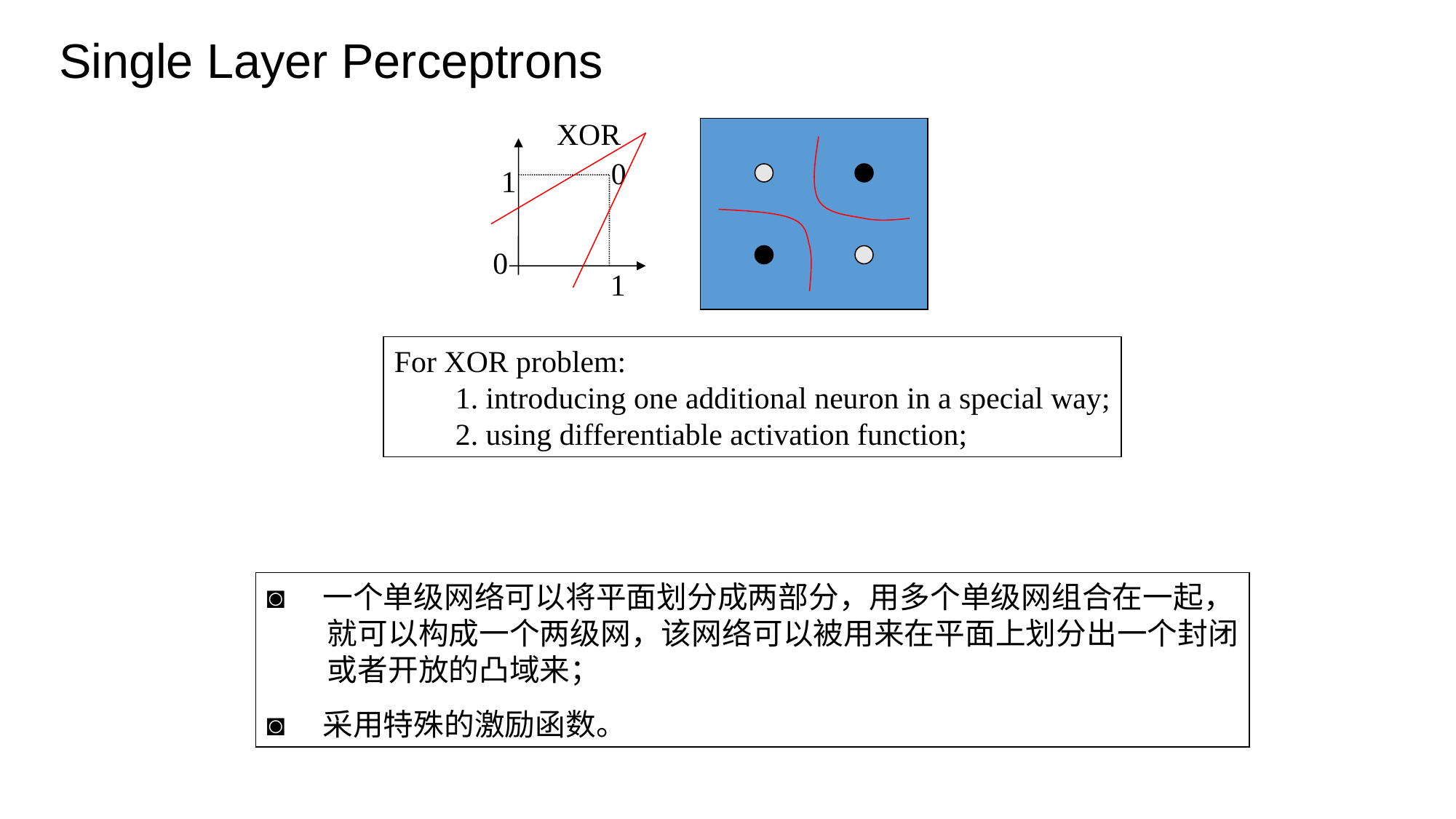

Single Layer Perceptrons
XOR

0
1

0
1

For XOR problem:
        1. introducing one additional neuron in a special way;
        2. using differentiable activation function;
◙　一个单级网络可以将平面划分成两部分，用多个单级网组合在一起，
　　就可以构成一个两级网，该网络可以被用来在平面上划分出一个封闭
　　或者开放的凸域来；
◙　采用特殊的激励函数。